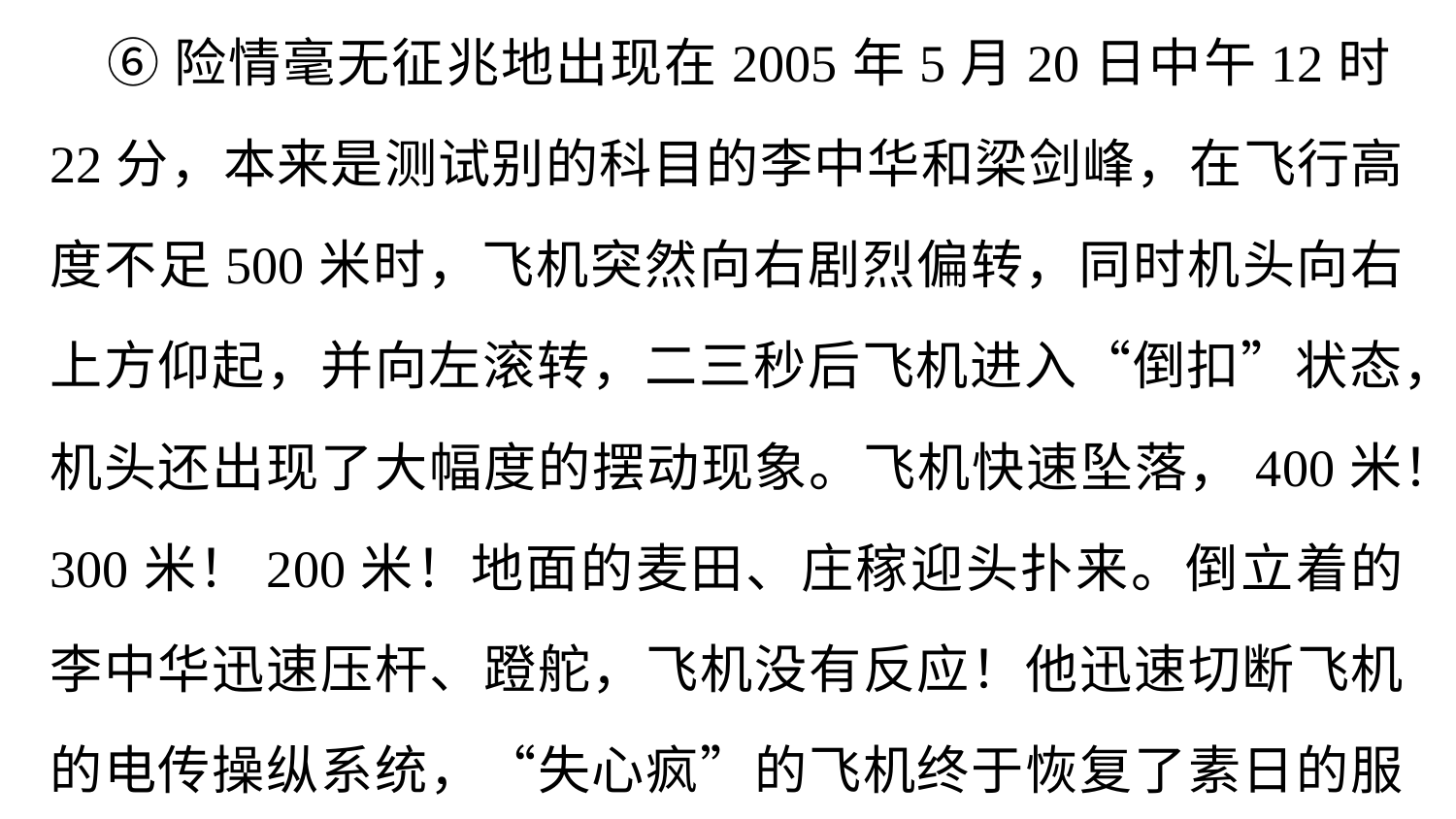

⑥险情毫无征兆地出现在2005年5月20日中午12时22分，本来是测试别的科目的李中华和梁剑峰，在飞行高度不足500米时，飞机突然向右剧烈偏转，同时机头向右上方仰起，并向左滚转，二三秒后飞机进入“倒扣”状态，机头还出现了大幅度的摆动现象。飞机快速坠落，400米！300米！200米！地面的麦田、庄稼迎头扑来。倒立着的李中华迅速压杆、蹬舵，飞机没有反应！他迅速切断飞机的电传操纵系统，“失心疯”的飞机终于恢复了素日的服帖，李中华